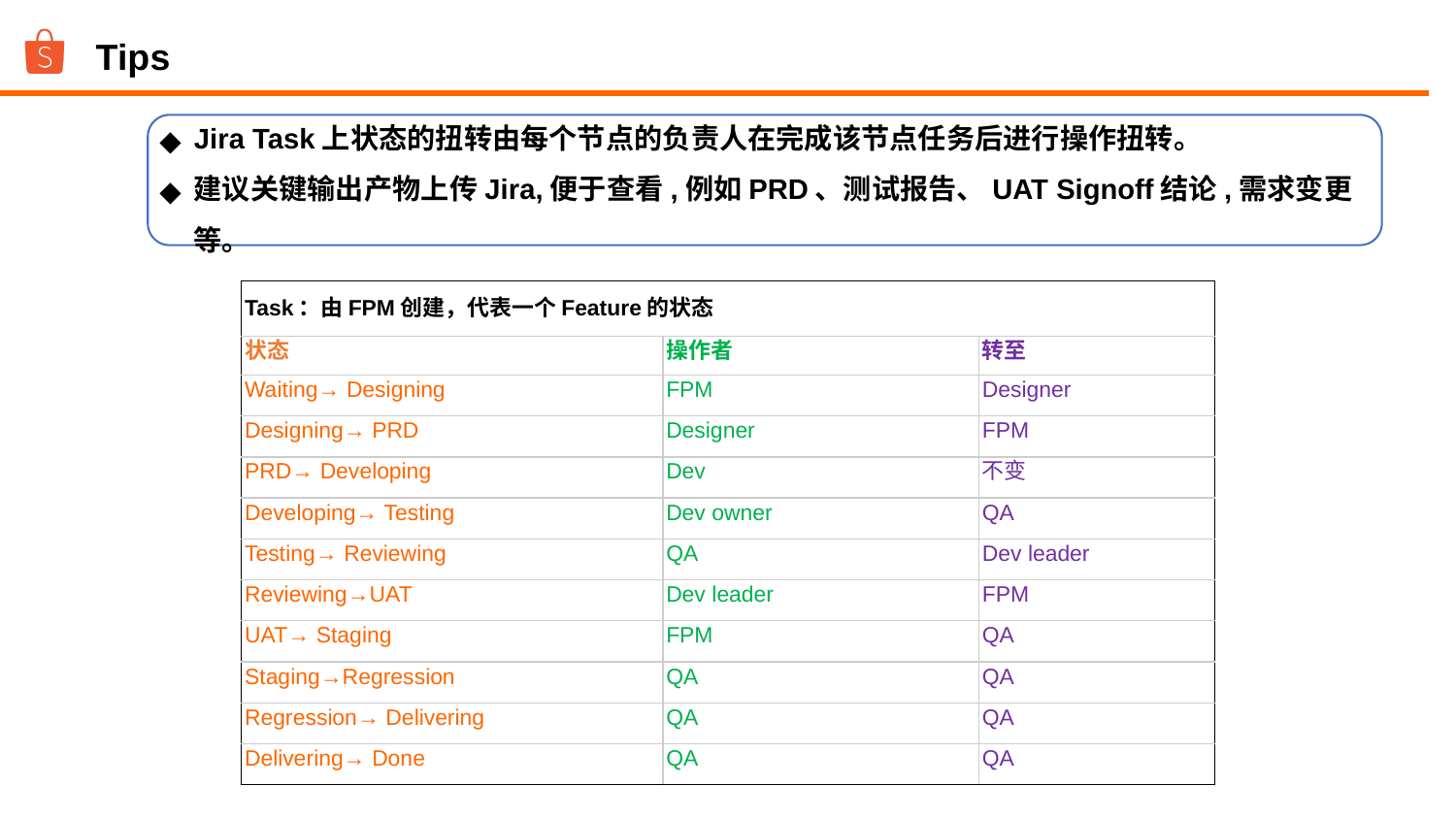

Tips
Jira Task上状态的扭转由每个节点的负责人在完成该节点任务后进行操作扭转。
建议关键输出产物上传Jira,便于查看,例如PRD、测试报告、UAT Signoff结论,需求变更等。
| Task：由FPM创建，代表一个Feature的状态 |  |  |
| --- | --- | --- |
| 状态 | 操作者 | 转至 |
| Waiting→ Designing | FPM | Designer |
| Designing→ PRD | Designer | FPM |
| PRD→ Developing | Dev | 不变 |
| Developing→ Testing | Dev owner | QA |
| Testing→ Reviewing | QA | Dev leader |
| Reviewing→UAT | Dev leader | FPM |
| UAT→ Staging | FPM | QA |
| Staging→Regression | QA | QA |
| Regression→ Delivering | QA | QA |
| Delivering→ Done | QA | QA |